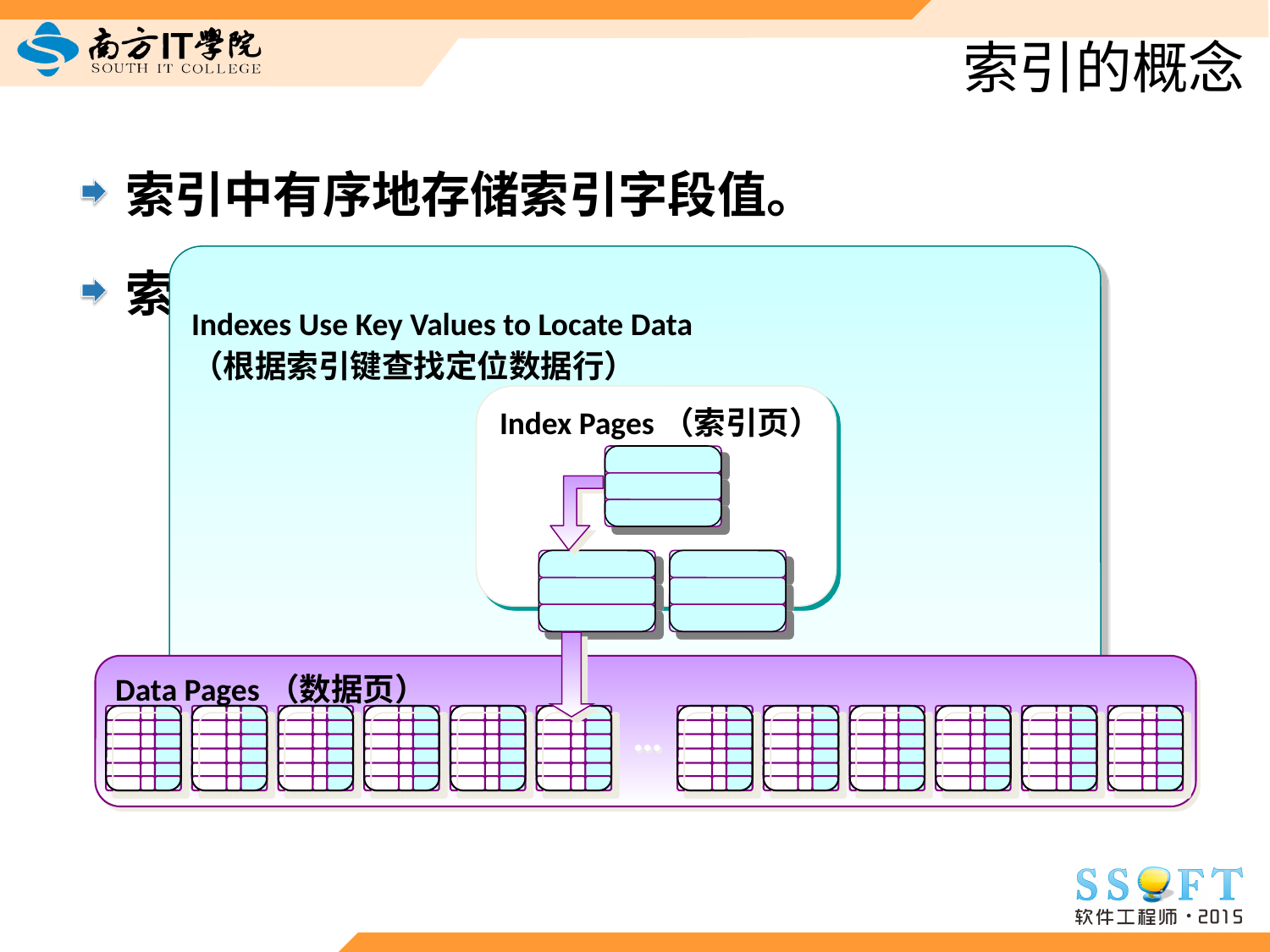

# 索引的概念
索引中有序地存储索引字段值。
索引按特定的算法进行检索数据。

Indexes Use Key Values to Locate Data
（根据索引键查找定位数据行）
Index Pages（索引页）

Data Pages（数据页）
…